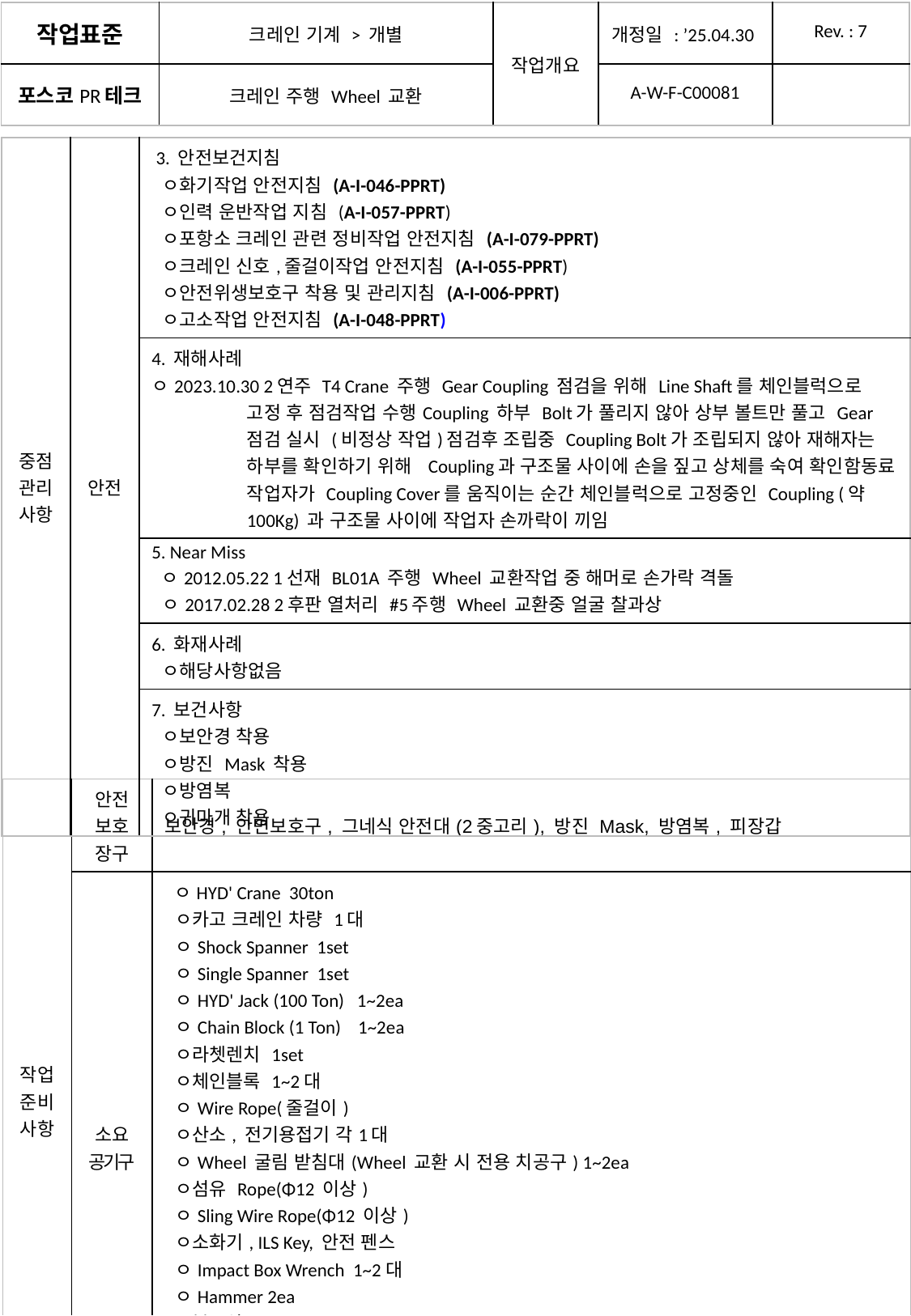

| 중점 관리 사항 | 안전 | 3. 안전보건지침 ㅇ화기작업 안전지침 (A-I-046-PPRT) ㅇ인력 운반작업 지침 (A-I-057-PPRT) ㅇ포항소 크레인 관련 정비작업 안전지침 (A-I-079-PPRT) ㅇ크레인 신호,줄걸이작업 안전지침 (A-I-055-PPRT) ㅇ안전위생보호구 착용 및 관리지침 (A-I-006-PPRT) ㅇ고소작업 안전지침 (A-I-048-PPRT) |
| --- | --- | --- |
|  |  | 4. 재해사례 ㅇ2023.10.30 2연주 T4 Crane 주행 Gear Coupling 점검을 위해 Line Shaft를 체인블럭으로 고정 후 점검작업 수행Coupling 하부 Bolt가 풀리지 않아 상부 볼트만 풀고 Gear 점검 실시 (비정상 작업)점검후 조립중 Coupling Bolt가 조립되지 않아 재해자는 하부를 확인하기 위해 Coupling과 구조물 사이에 손을 짚고 상체를 숙여 확인함동료 작업자가 Coupling Cover를 움직이는 순간 체인블럭으로 고정중인 Coupling (약 100Kg) 과 구조물 사이에 작업자 손까락이 끼임 |
|  |  | 5. Near Miss ㅇ2012.05.22 1선재 BL01A 주행 Wheel 교환작업 중 해머로 손가락 격돌 ㅇ2017.02.28 2후판 열처리 #5주행 Wheel 교환중 얼굴 찰과상 |
|  |  | 6. 화재사례 ㅇ해당사항없음 |
|  |  | 7. 보건사항 ㅇ보안경 착용 ㅇ방진 Mask 착용 ㅇ방염복 ㅇ귀마개 착용 |
| 작업 준비 사항 | 안전 보호 장구 | 보안경, 안면보호구, 그네식 안전대(2중고리), 방진 Mask, 방염복, 피장갑 |
| --- | --- | --- |
|  | 소요 공기구 | ㅇHYD' Crane 30ton ㅇ카고 크레인 차량 1대 ㅇShock Spanner 1set ㅇSingle Spanner 1set ㅇHYD' Jack (100 Ton) 1~2ea ㅇChain Block (1 Ton) 1~2ea ㅇ라쳇렌치 1set ㅇ체인블록 1~2대 ㅇWire Rope(줄걸이) ㅇ산소, 전기용접기 각1대 ㅇWheel 굴림 받침대(Wheel 교환 시 전용 치공구) 1~2ea ㅇ섬유 Rope(Φ12 이상) ㅇSling Wire Rope(Φ12 이상) ㅇ소화기, ILS Key, 안전 펜스 ㅇImpact Box Wrench 1~2대 ㅇHammer 2ea ㅇ복스알 1set ㅇ전기릴선 1~2대 ㅇ현수막, 간이 Stopper, 깃발 ㅇ무전기 충전상태 확인(작업기간 중 충분한 배터리 확보, 예비 배터리 준비)2대 |